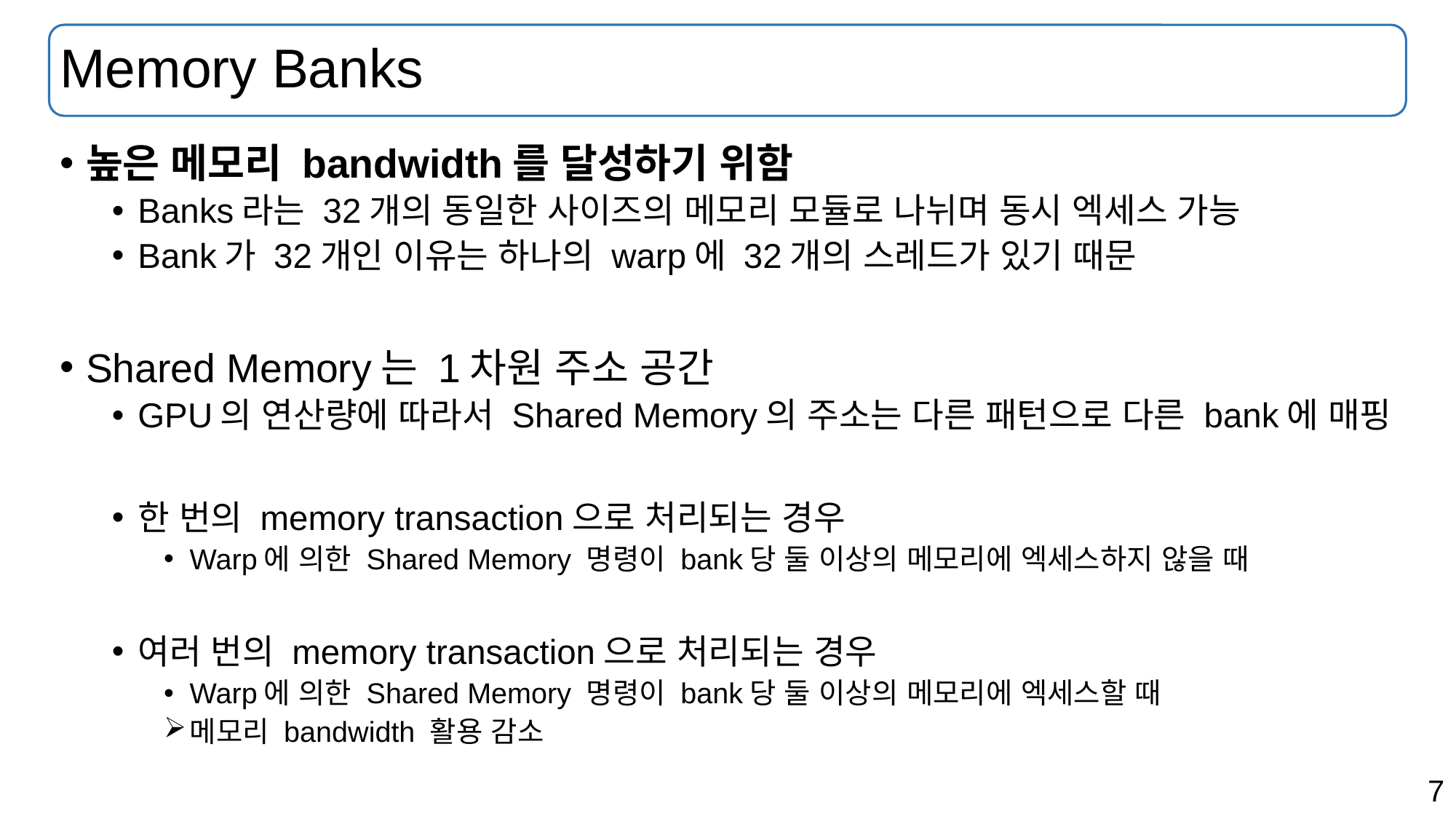

# Memory Banks
높은 메모리 bandwidth를 달성하기 위함
Banks라는 32개의 동일한 사이즈의 메모리 모듈로 나뉘며 동시 엑세스 가능
Bank가 32개인 이유는 하나의 warp에 32개의 스레드가 있기 때문

Shared Memory는 1차원 주소 공간
GPU의 연산량에 따라서 Shared Memory의 주소는 다른 패턴으로 다른 bank에 매핑

한 번의 memory transaction으로 처리되는 경우
Warp에 의한 Shared Memory 명령이 bank당 둘 이상의 메모리에 엑세스하지 않을 때

여러 번의 memory transaction으로 처리되는 경우
Warp에 의한 Shared Memory 명령이 bank당 둘 이상의 메모리에 엑세스할 때
메모리 bandwidth 활용 감소